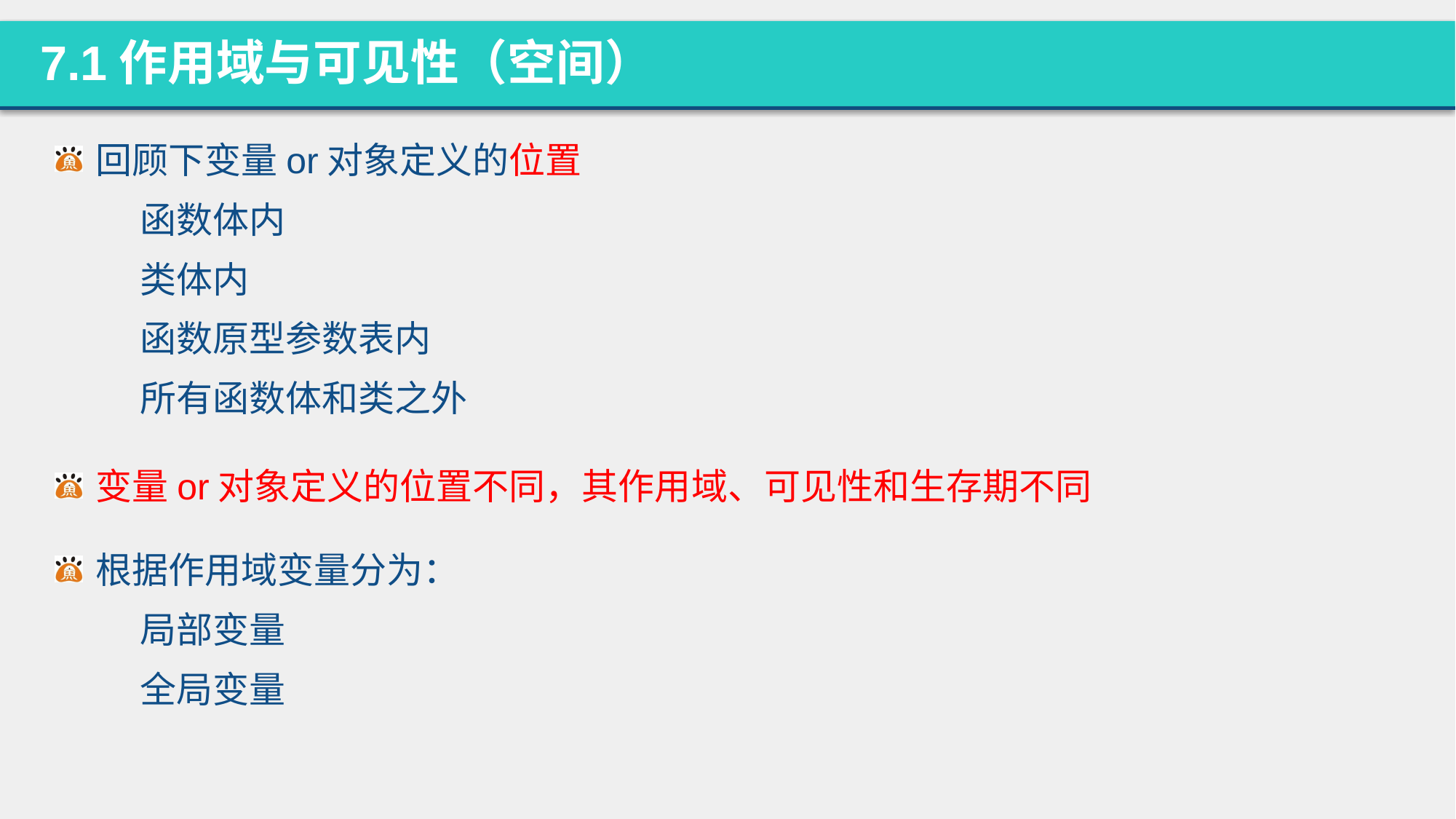

7.1作用域与可见性（空间）
回顾下变量or对象定义的位置
函数体内
类体内
函数原型参数表内
所有函数体和类之外
变量or对象定义的位置不同，其作用域、可见性和生存期不同
根据作用域变量分为：
局部变量
全局变量